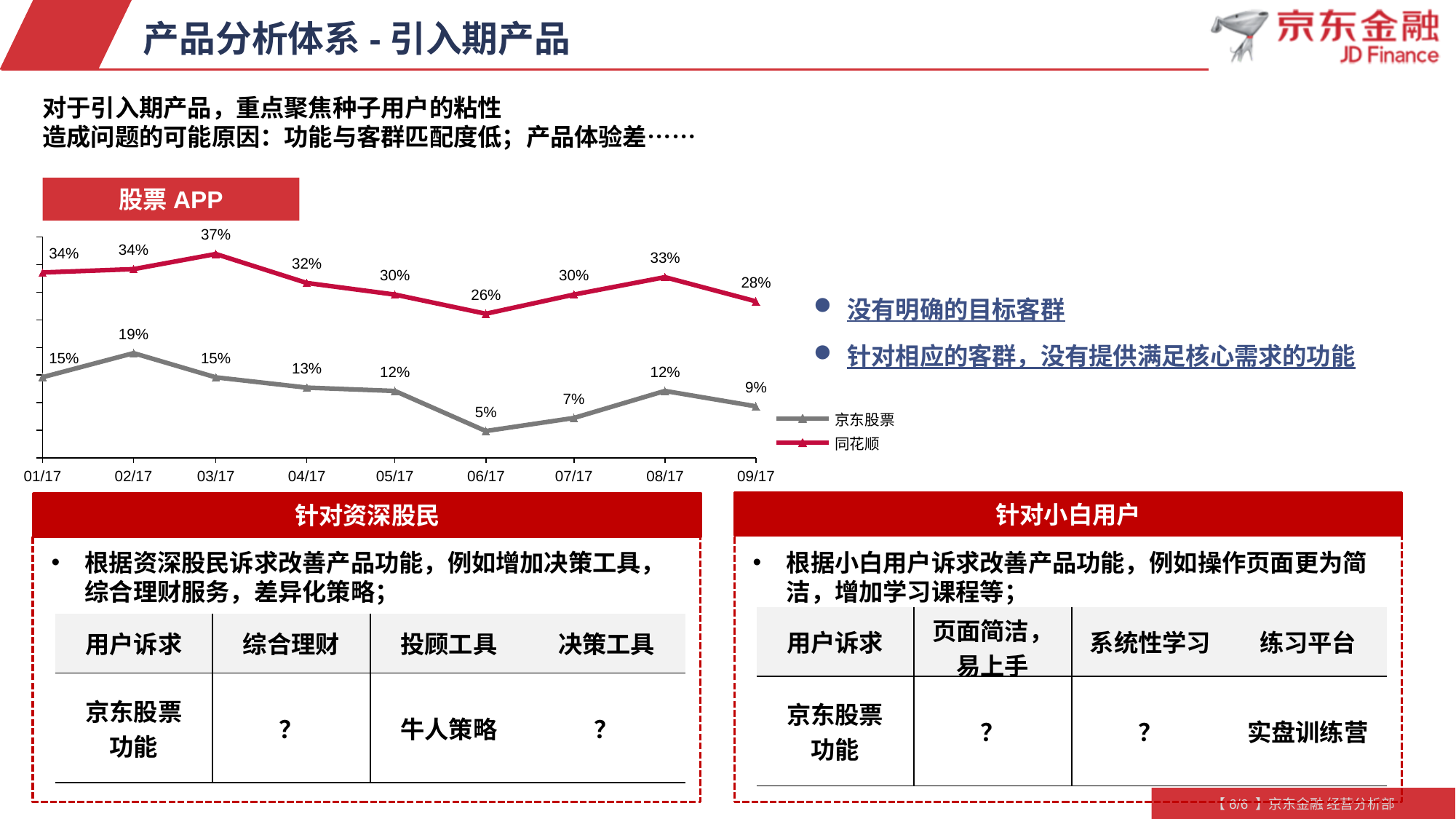

# 产品分析体系-引入期产品
对于引入期产品，重点聚焦种子用户的粘性
造成问题的可能原因：功能与客群匹配度低；产品体验差……
股票APP

### Chart

| Category |  |  |
|---|---|---|
37%
34%
34%
33%
32%
30%
30%
28%
26%
没有明确的目标客群
针对相应的客群，没有提供满足核心需求的功能
19%
15%
15%
13%
12%
12%
9%
7%
5%
京东股票

同花顺

01/17
02/17
03/17
04/17
05/17
06/17
07/17
08/17
09/17
针对小白用户
针对资深股民

根据资深股民诉求改善产品功能，例如增加决策工具，综合理财服务，差异化策略；
根据小白用户诉求改善产品功能，例如操作页面更为简洁，增加学习课程等；
| 用户诉求 | 页面简洁，易上手 | 系统性学习 | 练习平台 |
| --- | --- | --- | --- |
| 京东股票 功能 | ？ | ？ | 实盘训练营 |
| 用户诉求 | 综合理财 | 投顾工具 | 决策工具 |
| --- | --- | --- | --- |
| 京东股票 功能 | ？ | 牛人策略 | ？ |